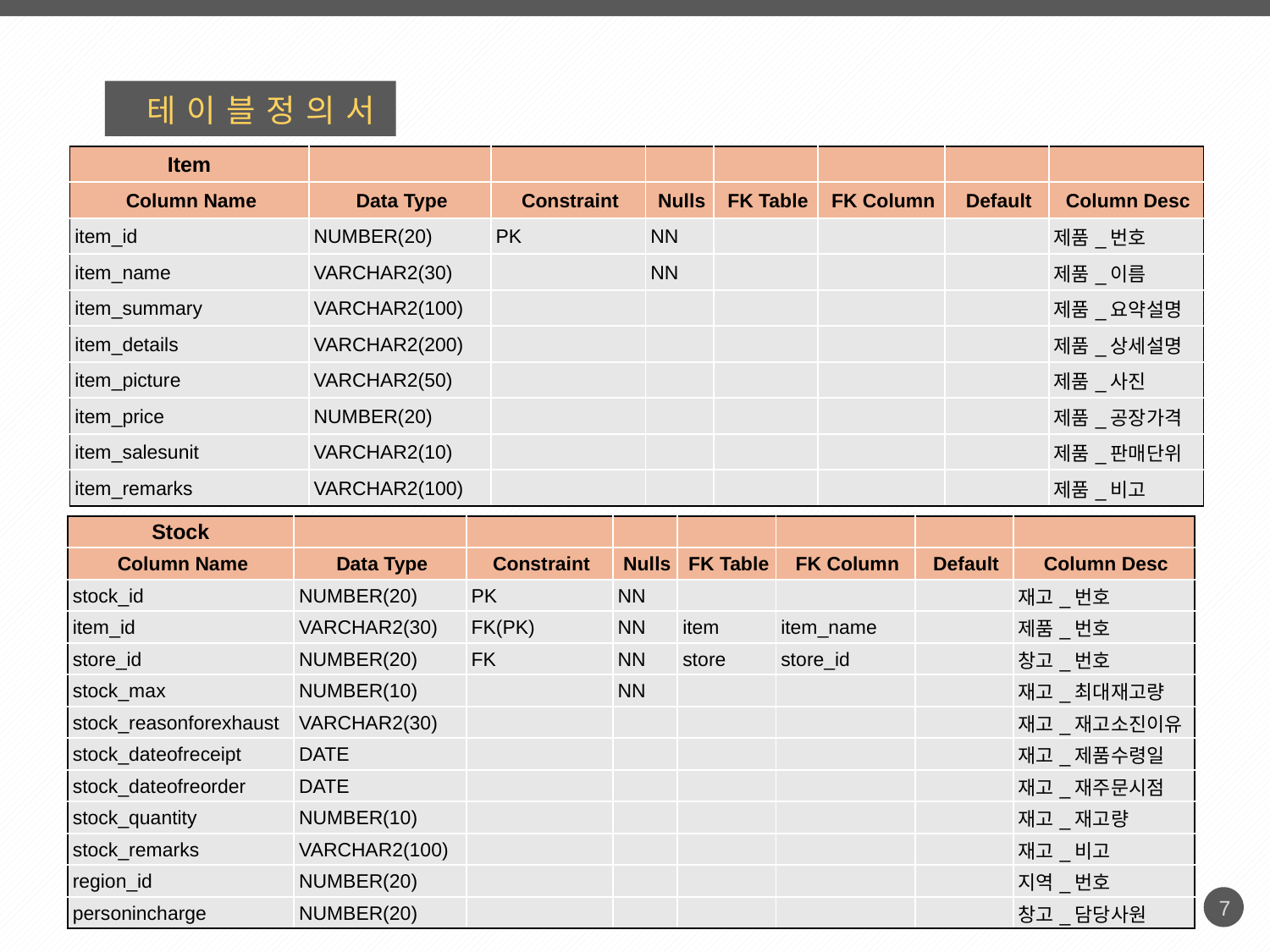

테이블정의서
| Item |  |  |  |  |  |  |  |
| --- | --- | --- | --- | --- | --- | --- | --- |
| Column Name | Data Type | Constraint | Nulls | FK Table | FK Column | Default | Column Desc |
| item\_id | NUMBER(20) | PK | NN |  |  |  | 제품\_번호 |
| item\_name | VARCHAR2(30) |  | NN |  |  |  | 제품\_이름 |
| item\_summary | VARCHAR2(100) |  |  |  |  |  | 제품\_요약설명 |
| item\_details | VARCHAR2(200) |  |  |  |  |  | 제품\_상세설명 |
| item\_picture | VARCHAR2(50) |  |  |  |  |  | 제품\_사진 |
| item\_price | NUMBER(20) |  |  |  |  |  | 제품\_공장가격 |
| item\_salesunit | VARCHAR2(10) |  |  |  |  |  | 제품\_판매단위 |
| item\_remarks | VARCHAR2(100) |  |  |  |  |  | 제품\_비고 |
제안내용 세부 설명 기입
제안내용 세부 설명 기입
제안내용 세부 설명 기입
제안내용 세부 설명 기입
| Stock |  |  |  |  |  |  |  |
| --- | --- | --- | --- | --- | --- | --- | --- |
| Column Name | Data Type | Constraint | Nulls | FK Table | FK Column | Default | Column Desc |
| stock\_id | NUMBER(20) | PK | NN |  |  |  | 재고\_번호 |
| item\_id | VARCHAR2(30) | FK(PK) | NN | item | item\_name |  | 제품\_번호 |
| store\_id | NUMBER(20) | FK | NN | store | store\_id |  | 창고\_번호 |
| stock\_max | NUMBER(10) |  | NN |  |  |  | 재고\_최대재고량 |
| stock\_reasonforexhaust | VARCHAR2(30) |  |  |  |  |  | 재고\_재고소진이유 |
| stock\_dateofreceipt | DATE |  |  |  |  |  | 재고\_제품수령일 |
| stock\_dateofreorder | DATE |  |  |  |  |  | 재고\_재주문시점 |
| stock\_quantity | NUMBER(10) |  |  |  |  |  | 재고\_재고량 |
| stock\_remarks | VARCHAR2(100) |  |  |  |  |  | 재고\_비고 |
| region\_id | NUMBER(20) |  |  |  |  |  | 지역\_번호 |
| personincharge | NUMBER(20) |  |  |  |  |  | 창고\_담당사원 |
7